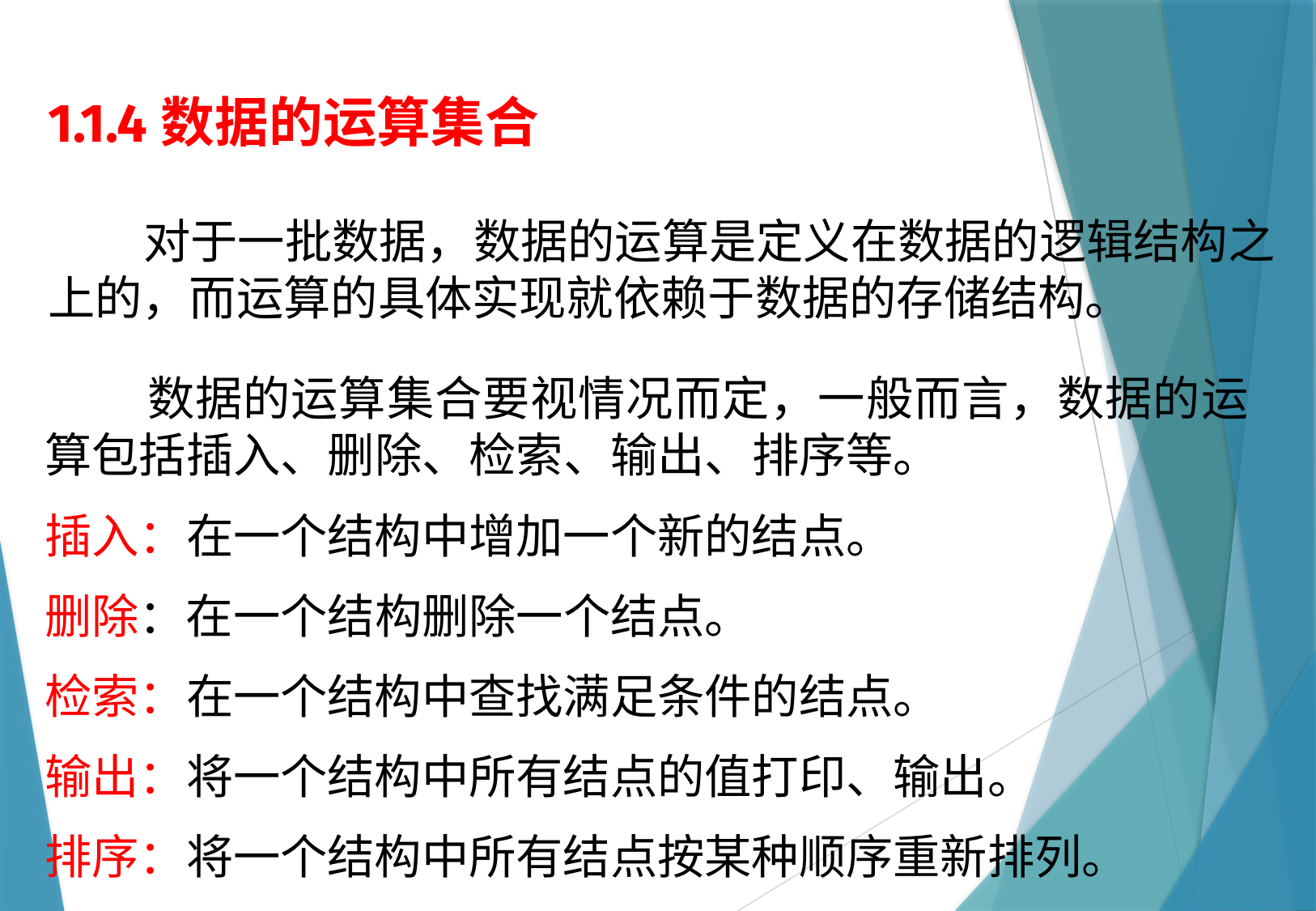

1.1.4数据的运算集合
        对于一批数据，数据的运算是定义在数据的逻辑结构之上的，而运算的具体实现就依赖于数据的存储结构。
        数据的运算集合要视情况而定，一般而言，数据的运算包括插入、删除、检索、输出、排序等。
插入：在一个结构中增加一个新的结点。
删除：在一个结构删除一个结点。
检索：在一个结构中查找满足条件的结点。
输出：将一个结构中所有结点的值打印、输出。
排序：将一个结构中所有结点按某种顺序重新排列。